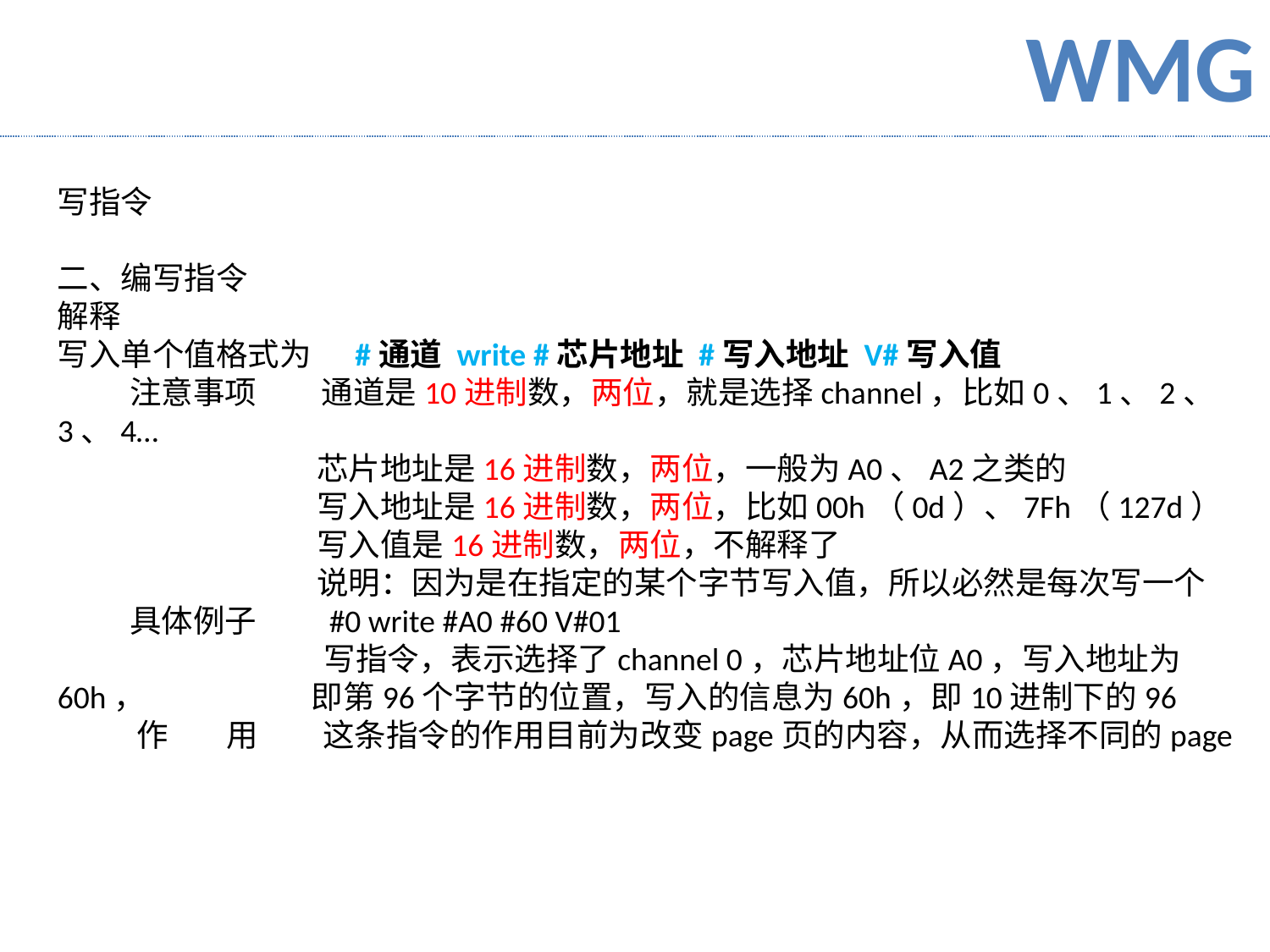

写指令

二、编写指令
解释
写入单个值格式为     #通道 write #芯片地址 #写入地址 V#写入值
         注意事项         通道是10进制数，两位，就是选择channel，比如0、1、2、3、4…
                                   芯片地址是16进制数，两位，一般为A0、A2之类的
                                   写入地址是16进制数，两位，比如00h（0d）、7Fh（127d）
                                   写入值是16进制数，两位，不解释了
                                   说明：因为是在指定的某个字节写入值，所以必然是每次写一个
         具体例子         #0 write #A0 #60 V#01
                                    写指令，表示选择了channel 0，芯片地址位A0，写入地址为60h，		即第96个字节的位置，写入的信息为60h，即10进制下的96
          作        用         这条指令的作用目前为改变page页的内容，从而选择不同的page